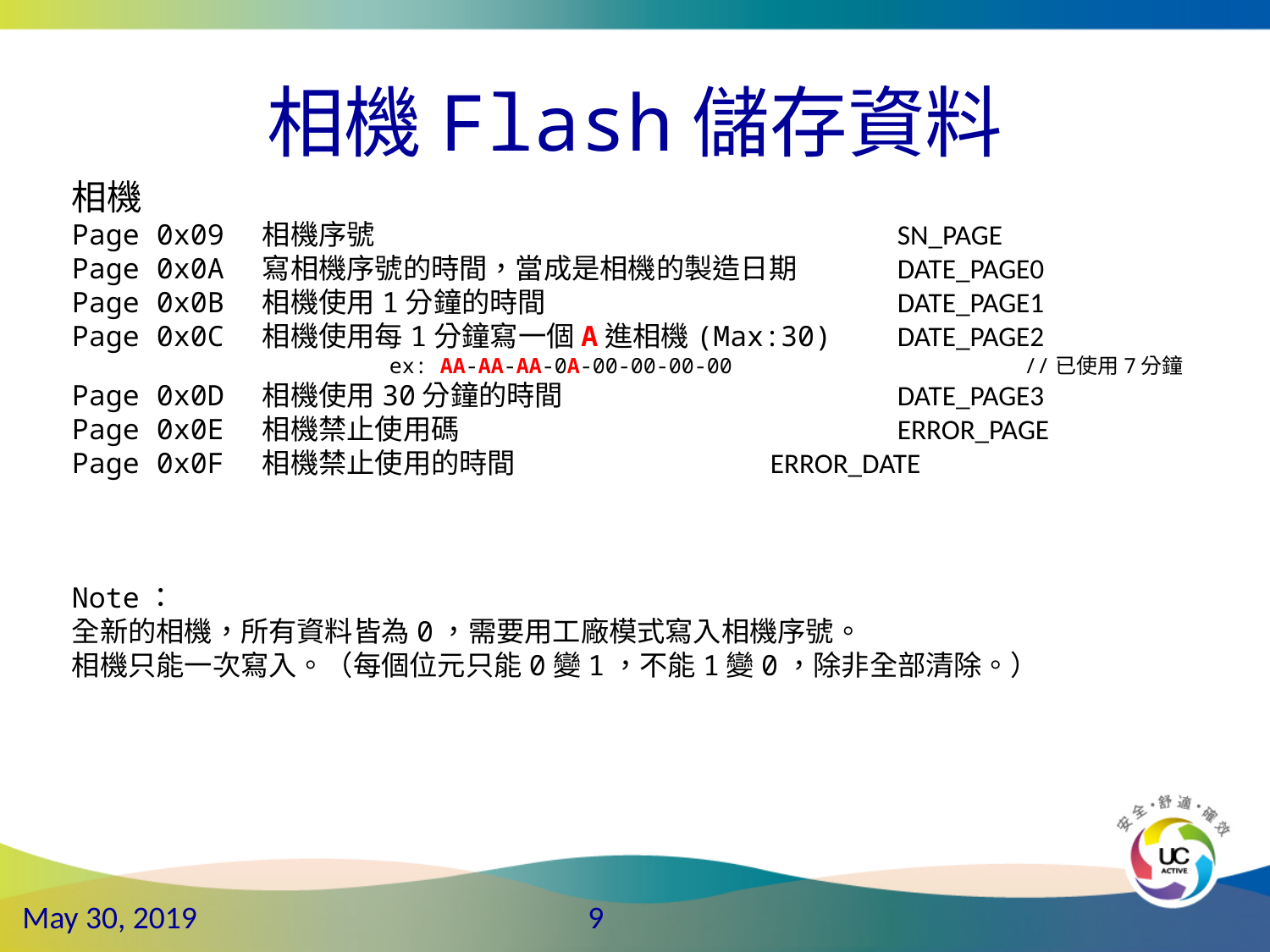

# 相機Flash儲存資料
相機
Page 0x09	相機序號					SN_PAGE
Page 0x0A	寫相機序號的時間，當成是相機的製造日期	DATE_PAGE0
Page 0x0B	相機使用1分鐘的時間			DATE_PAGE1
Page 0x0C	相機使用每1分鐘寫一個A進相機(Max:30)	DATE_PAGE2
			ex: AA-AA-AA-0A-00-00-00-00			//已使用7分鐘
Page 0x0D	相機使用30分鐘的時間			DATE_PAGE3
Page 0x0E	相機禁止使用碼				ERROR_PAGE
Page 0x0F	相機禁止使用的時間			ERROR_DATE

Note：
全新的相機，所有資料皆為0，需要用工廠模式寫入相機序號。
相機只能一次寫入。（每個位元只能0變1，不能1變0，除非全部清除。）